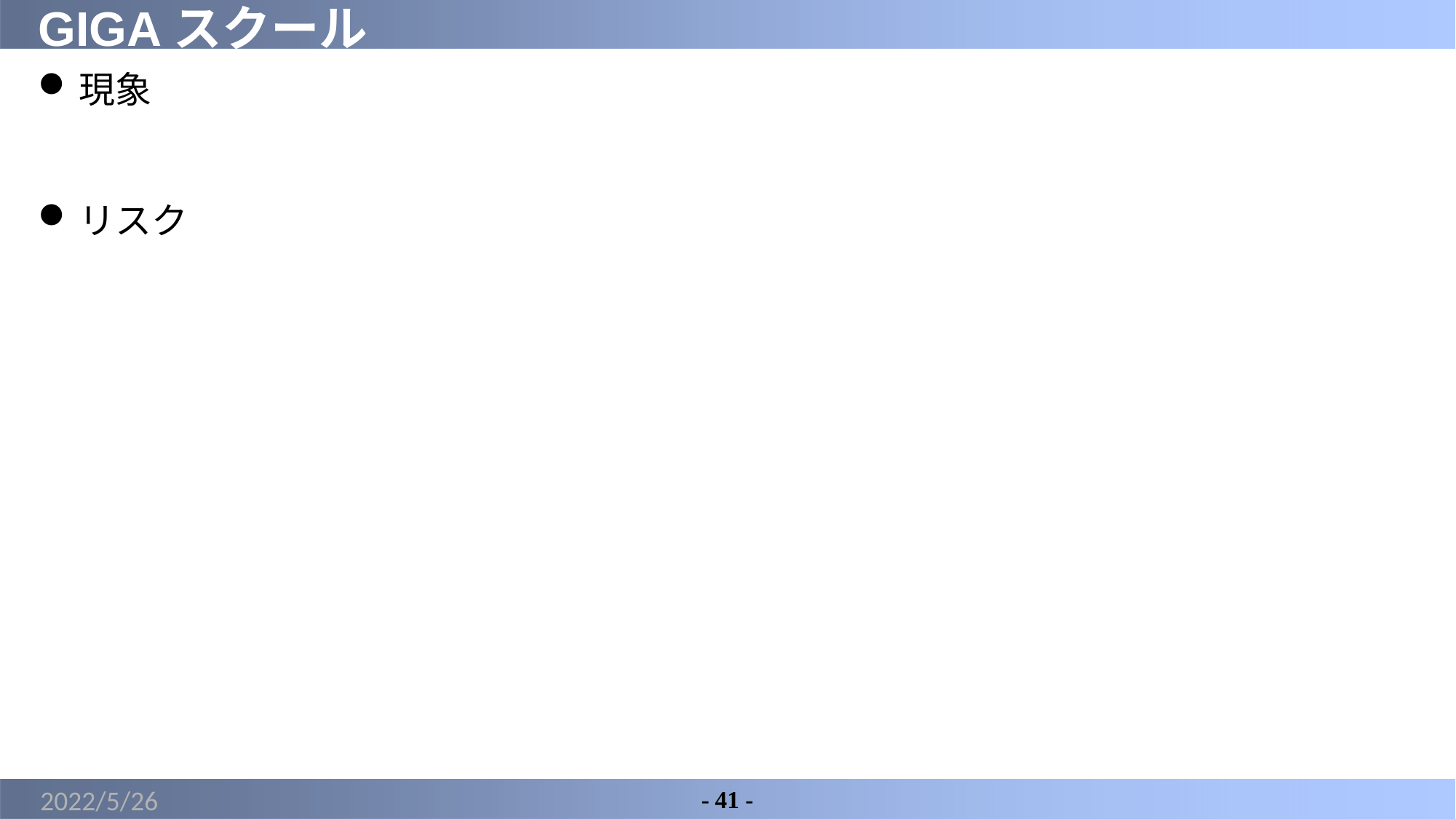

# GIGAスクール
現象

リスク

2022/5/26
- 41 -